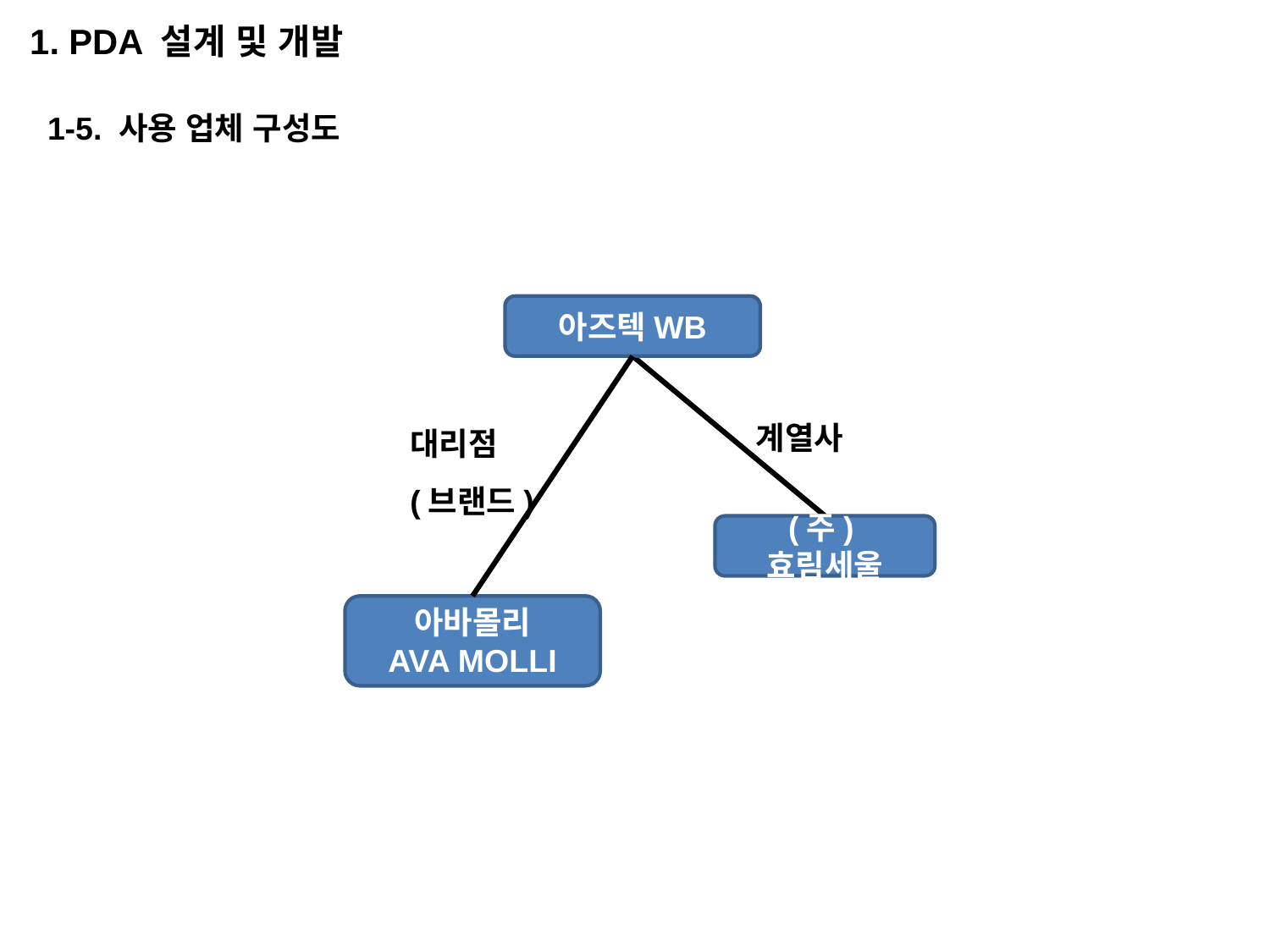

1. PDA 설계 및 개발
1-5. 사용 업체 구성도
아즈텍WB
계열사
대리점(브랜드)
(주)효림세울
아바몰리
AVA MOLLI